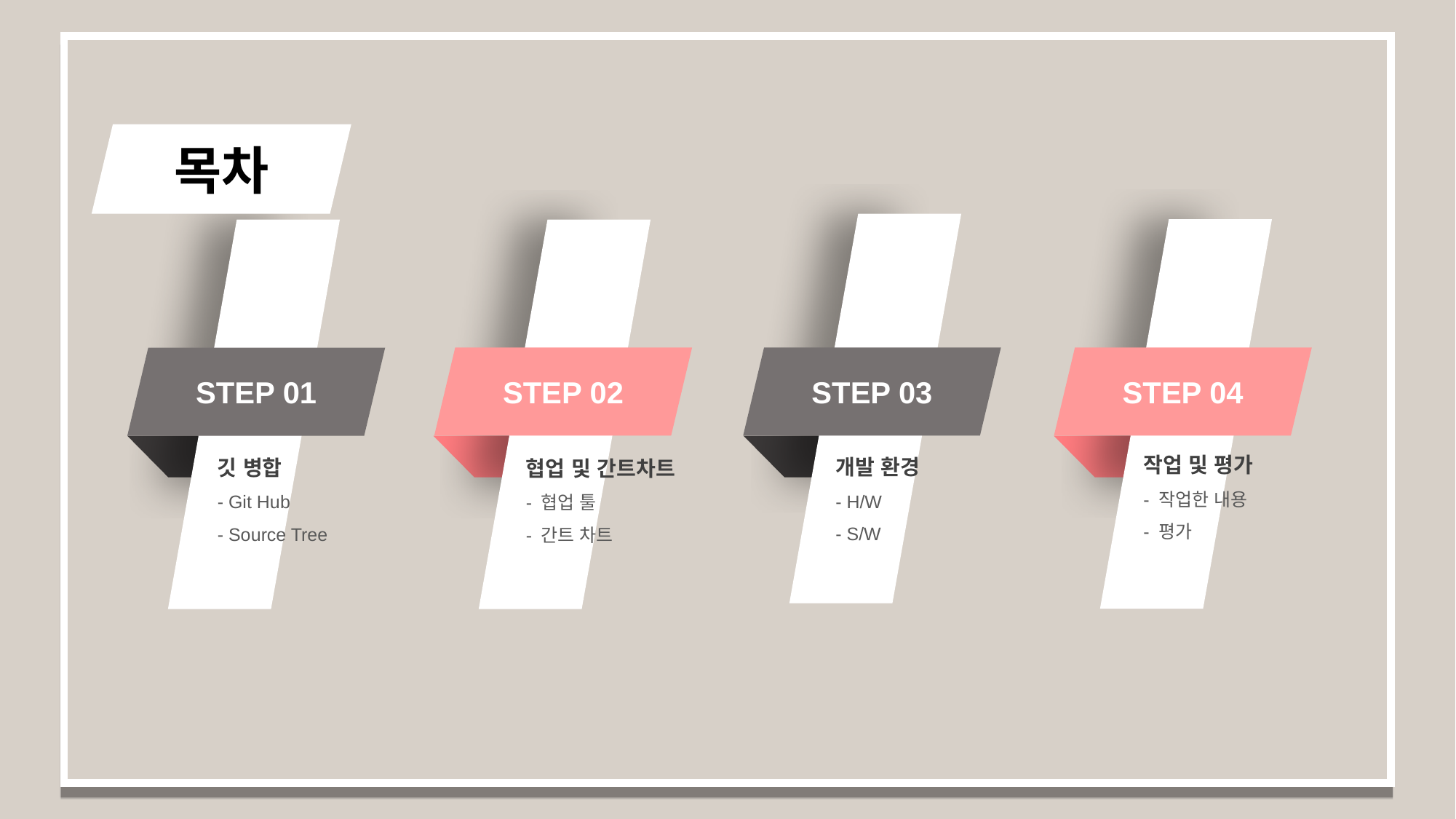

목차

STEP 02
STEP 03
STEP 04
STEP 01
작업 및 평가
- 작업한 내용
- 평가

개발 환경
- H/W
- S/W

깃 병합
- Git Hub
- Source Tree
협업 및 간트차트
- 협업 툴
- 간트 차트